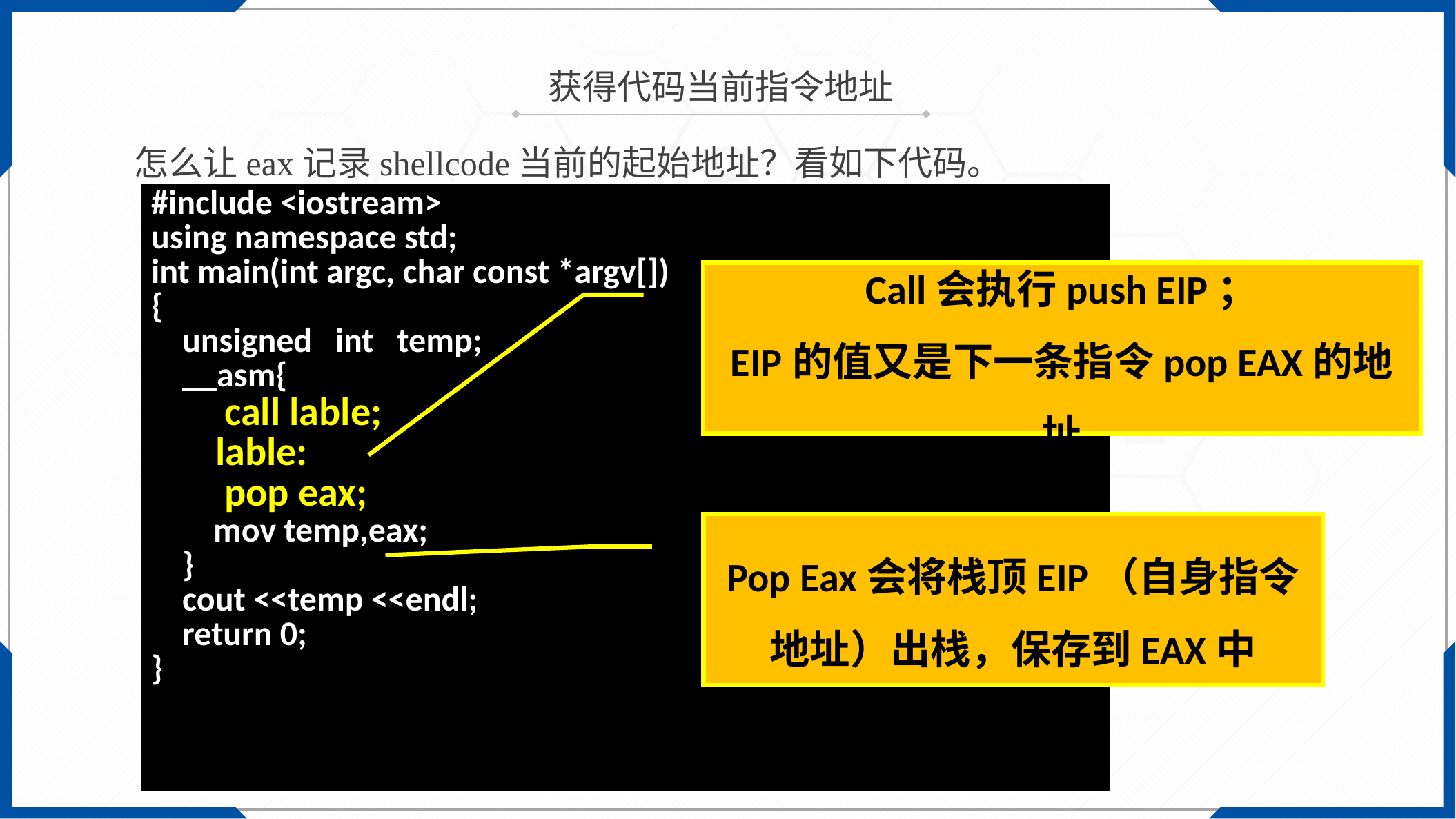

获得代码当前指令地址
怎么让eax记录shellcode当前的起始地址？看如下代码。
| #include <iostream> using namespace std; int main(int argc, char const \*argv[]) { unsigned int temp; \_\_asm{ call lable; lable: pop eax; mov temp,eax; } cout <<temp <<endl; return 0; } |
| --- |
Call会执行push EIP；
EIP的值又是下一条指令pop EAX的地址
Pop Eax会将栈顶EIP（自身指令地址）出栈，保存到EAX中